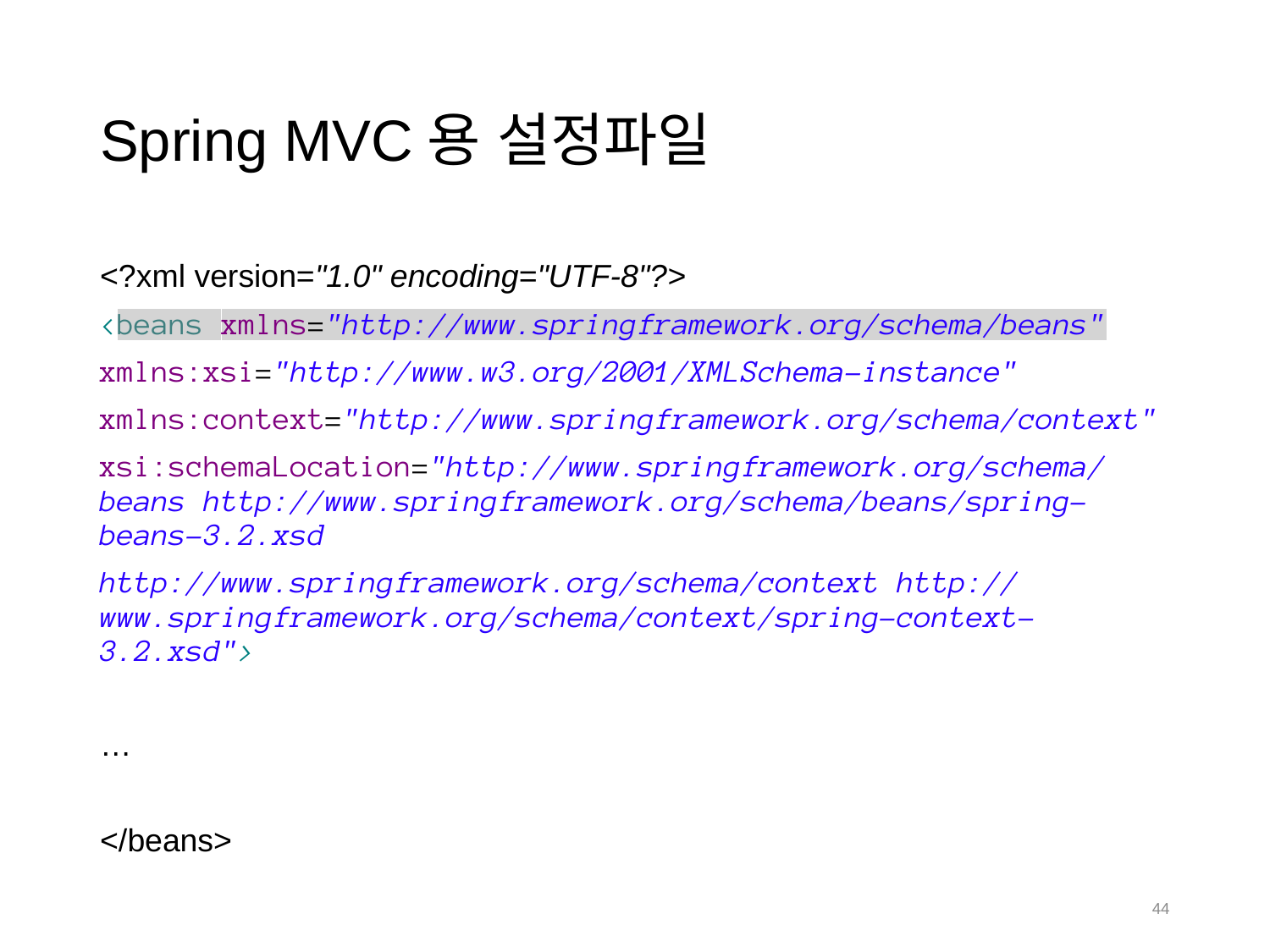

# Spring MVC용 설정파일
<?xml version="1.0" encoding="UTF-8"?>
<beans xmlns="http://www.springframework.org/schema/beans"
xmlns:xsi="http://www.w3.org/2001/XMLSchema-instance"
xmlns:context="http://www.springframework.org/schema/context"
xsi:schemaLocation="http://www.springframework.org/schema/beans http://www.springframework.org/schema/beans/spring-beans-3.2.xsd
http://www.springframework.org/schema/context http://www.springframework.org/schema/context/spring-context-3.2.xsd">

…

</beans>
44